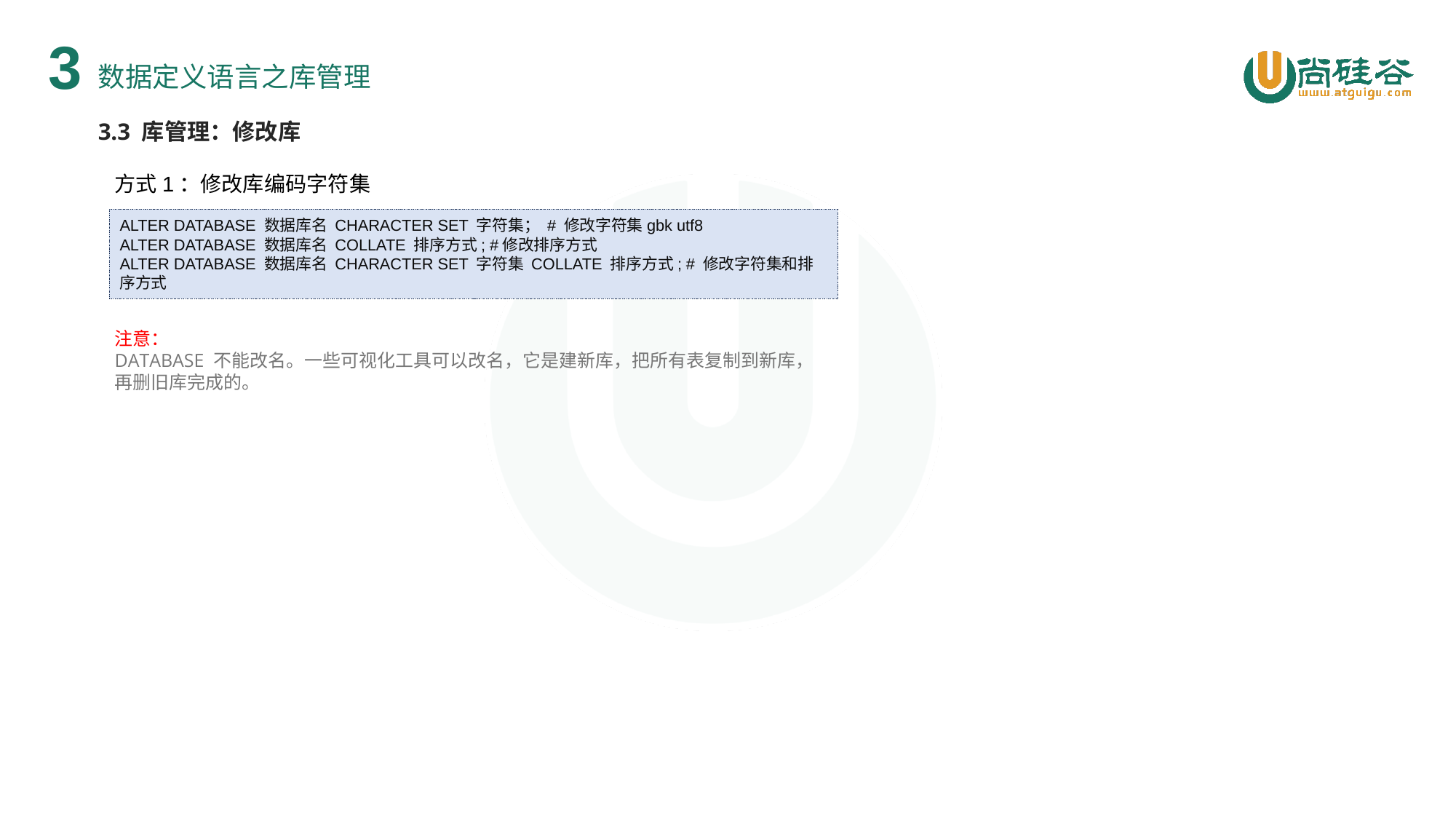

3
数据定义语言之库管理
3.3 库管理：修改库
方式1：修改库编码字符集
ALTER DATABASE 数据库名 CHARACTER SET 字符集； # 修改字符集gbk utf8
ALTER DATABASE 数据库名 COLLATE 排序方式; #修改排序方式
ALTER DATABASE 数据库名 CHARACTER SET 字符集 COLLATE 排序方式; # 修改字符集和排序方式
注意：
DATABASE 不能改名。一些可视化工具可以改名，它是建新库，把所有表复制到新库，再删旧库完成的。
原因：我们只知道规定，不知道规范！没有标准！